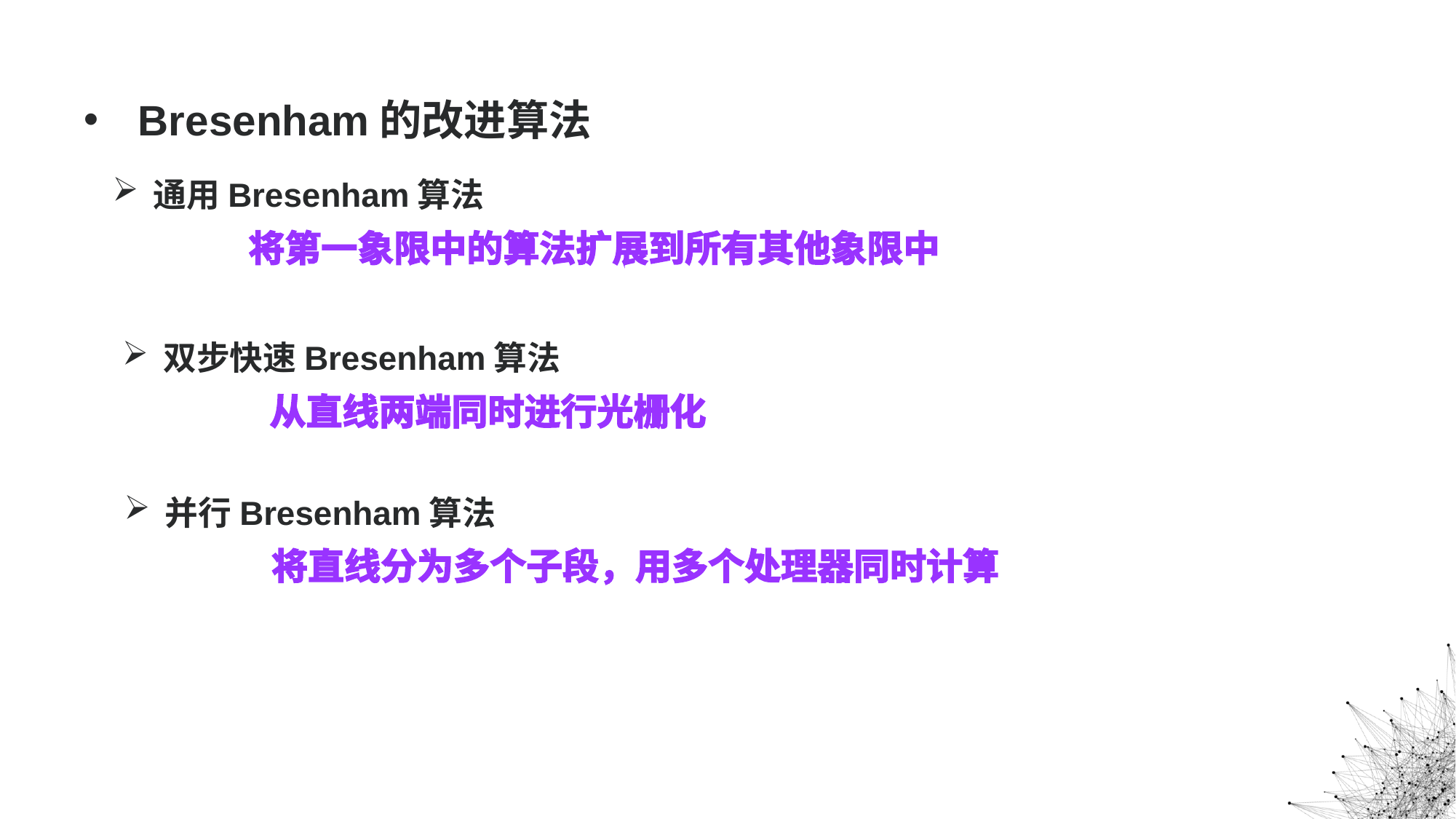

Bresenham的改进算法

通用Bresenham算法

   将第一象限中的算法扩展到所有其他象限中

双步快速Bresenham算法

  从直线两端同时进行光栅化

并行Bresenham算法

  将直线分为多个子段，用多个处理器同时计算